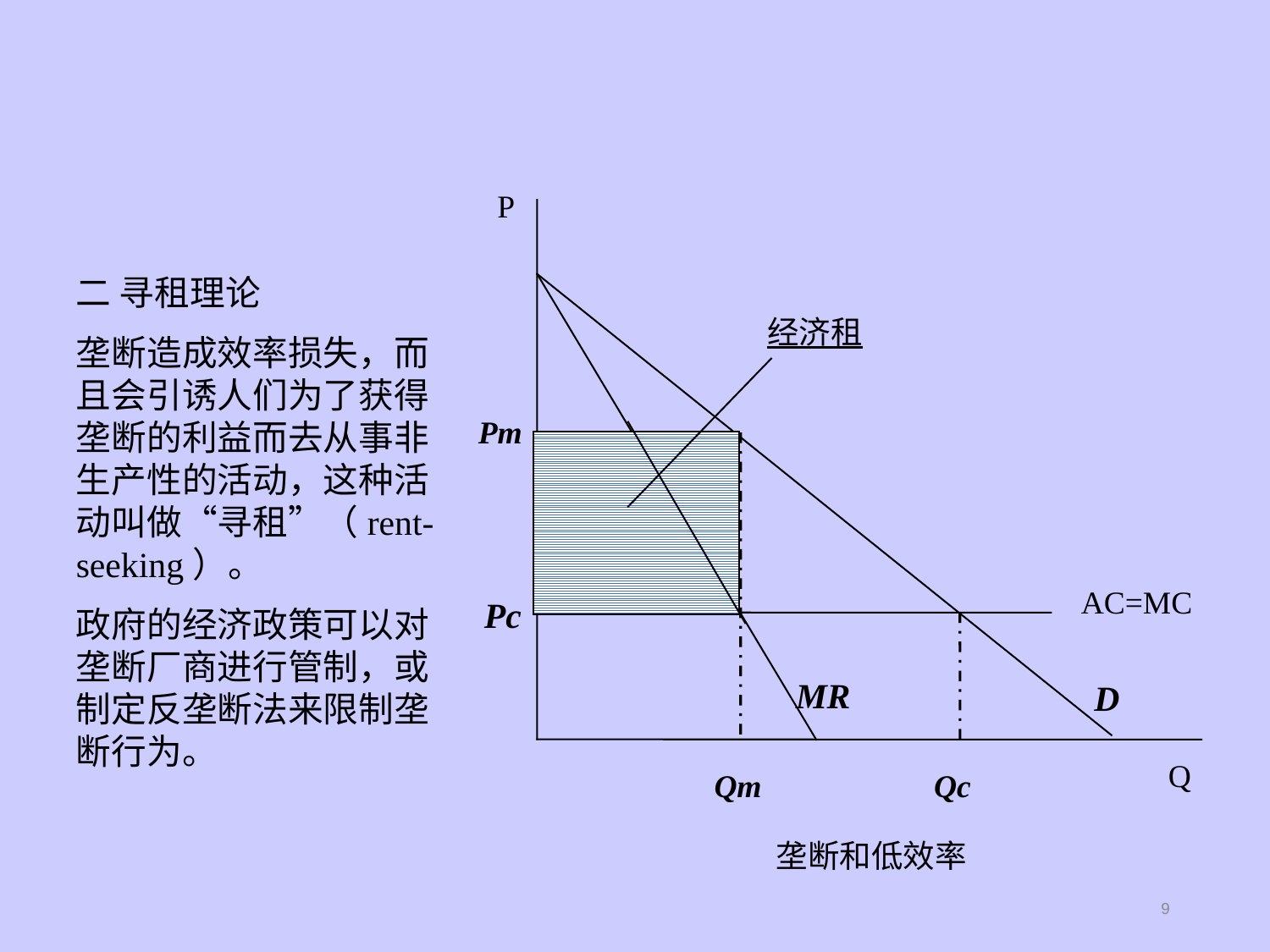

#
P

经济租

Pm

AC=MC
Pc

MR
D

Q
Qm
Qc
垄断和低效率
二 寻租理论
垄断造成效率损失，而且会引诱人们为了获得垄断的利益而去从事非生产性的活动，这种活动叫做“寻租”（rent-seeking）。
政府的经济政策可以对垄断厂商进行管制，或制定反垄断法来限制垄断行为。
9